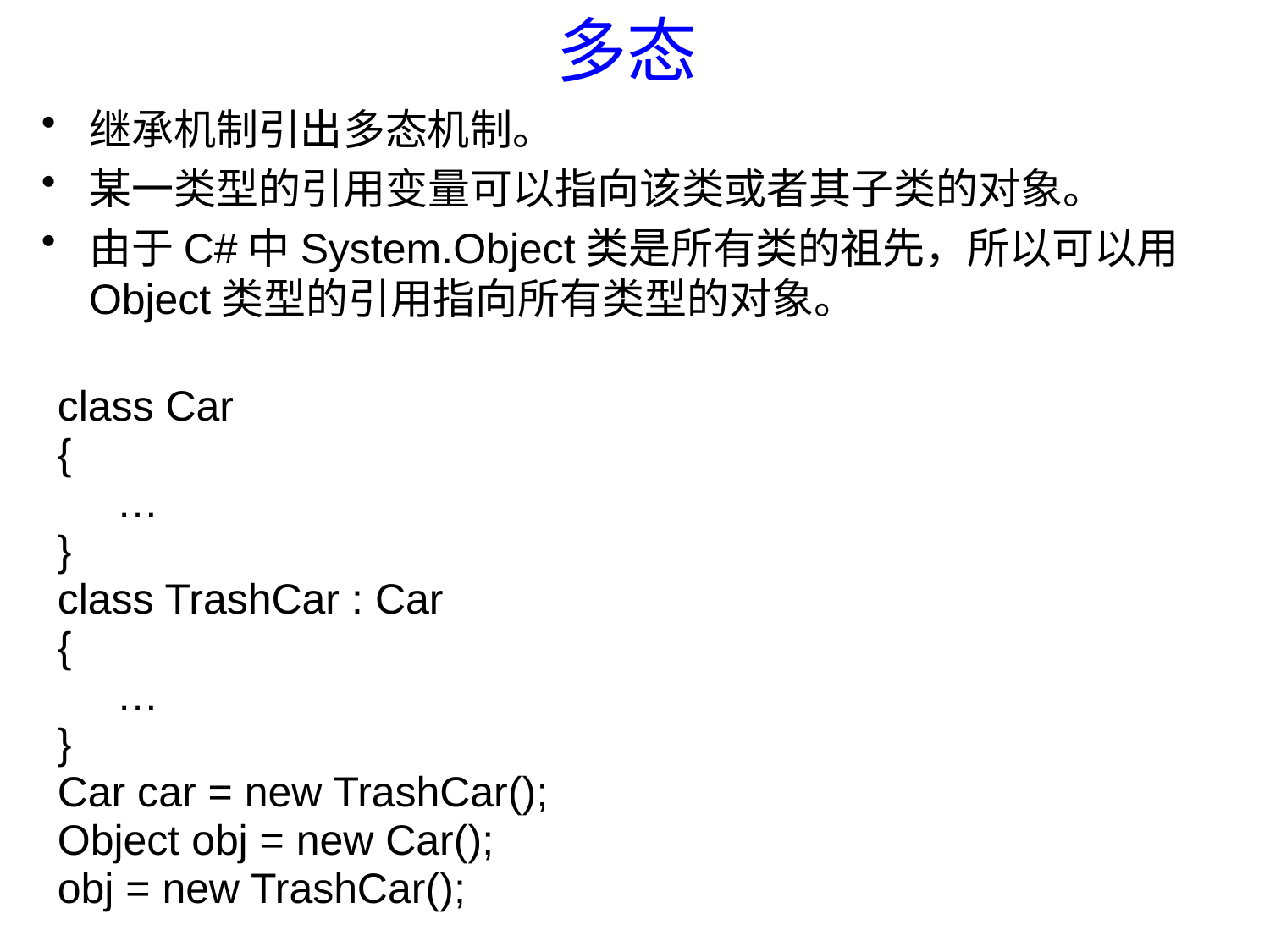

# 多态
继承机制引出多态机制。
某一类型的引用变量可以指向该类或者其子类的对象。
由于C#中System.Object类是所有类的祖先，所以可以用Object类型的引用指向所有类型的对象。
class Car
{
     …
}
class TrashCar : Car
{
     …
}
Car car = new TrashCar();
Object obj = new Car();
obj = new TrashCar();